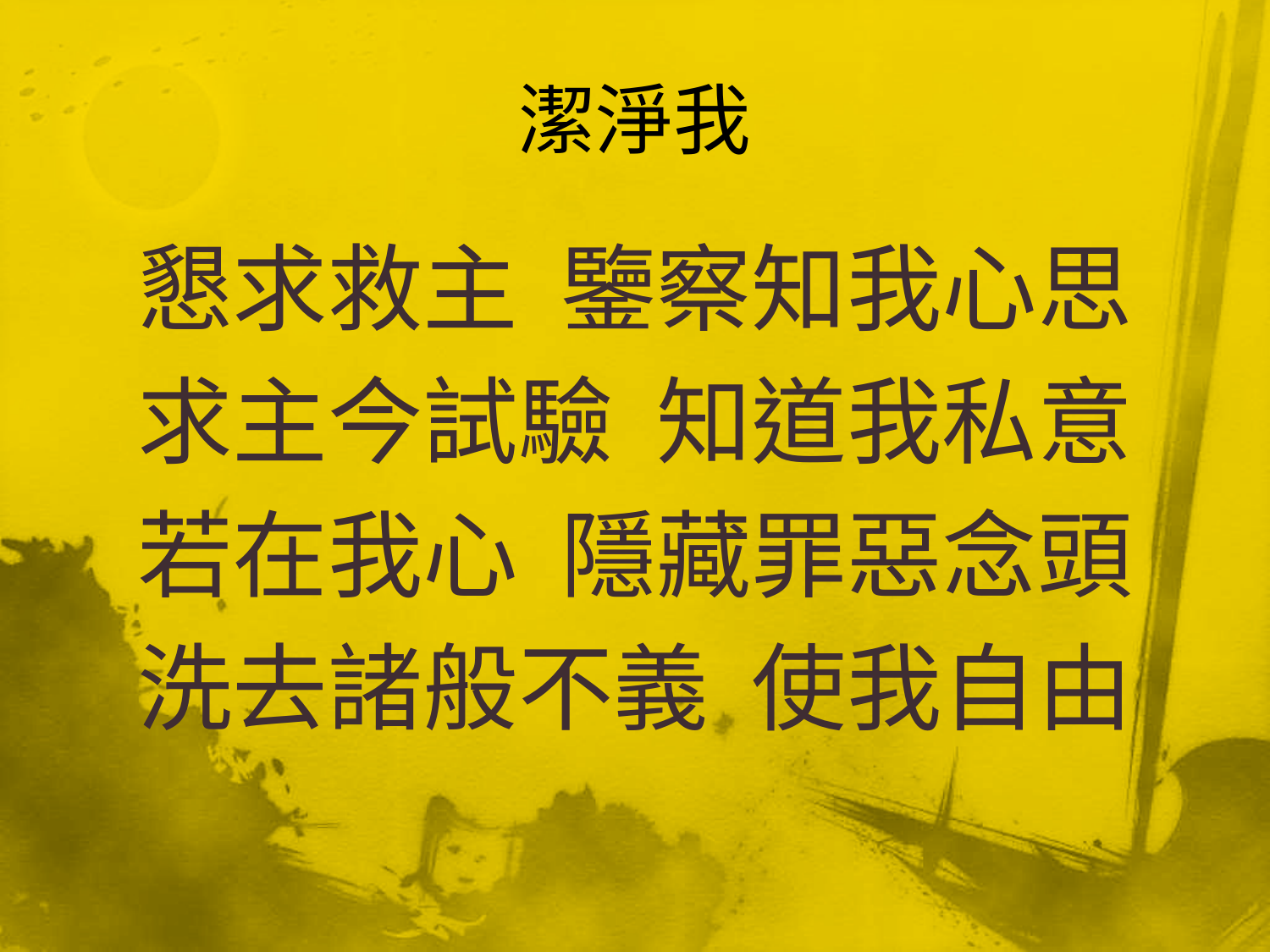

# 潔淨我
懇求救主  鑒察知我心思
求主今試驗  知道我私意
若在我心  隱藏罪惡念頭
洗去諸般不義  使我自由